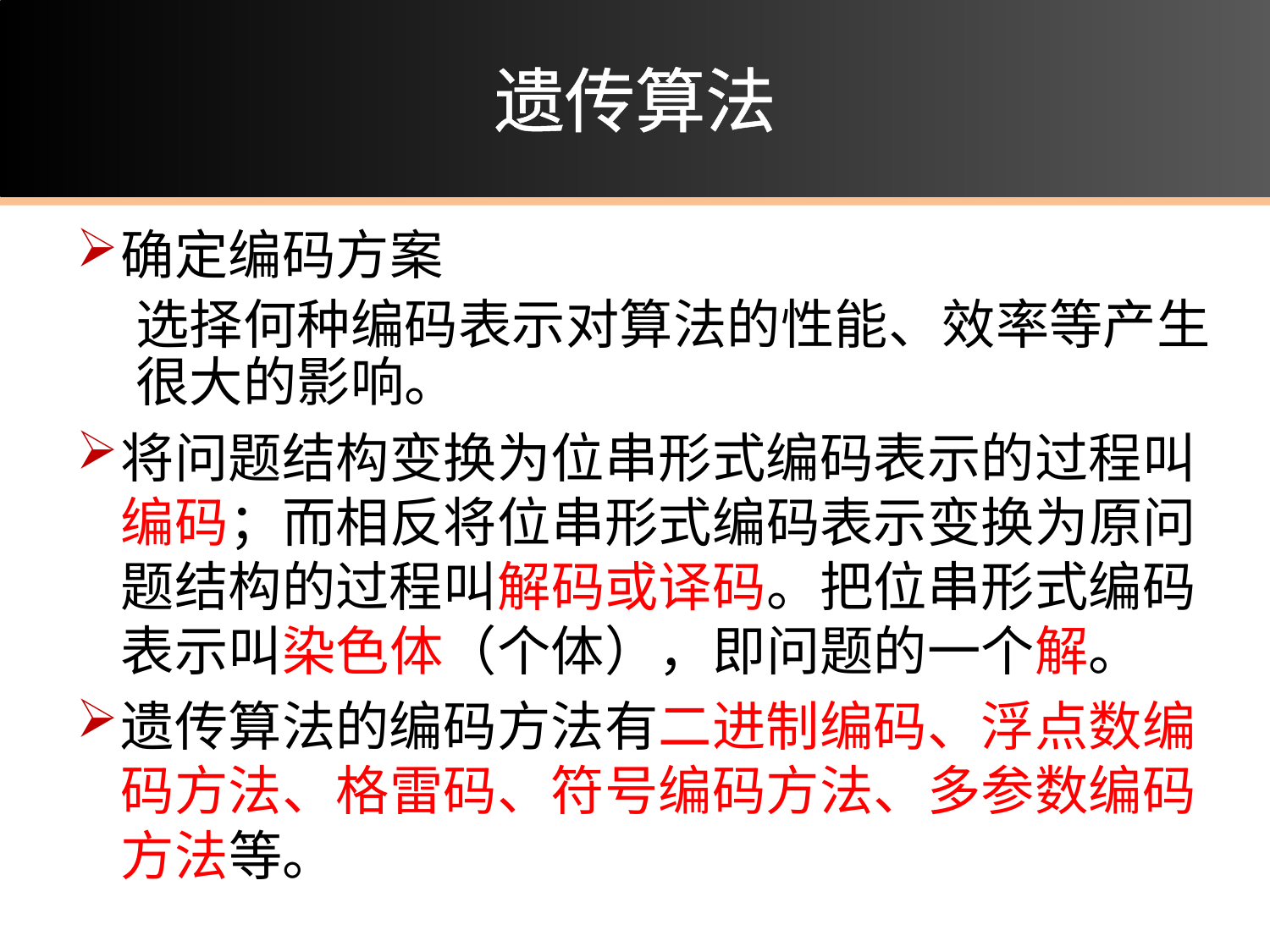

# 遗传算法
确定编码方案
选择何种编码表示对算法的性能、效率等产生很大的影响。
将问题结构变换为位串形式编码表示的过程叫编码；而相反将位串形式编码表示变换为原问题结构的过程叫解码或译码。把位串形式编码表示叫染色体（个体），即问题的一个解。
遗传算法的编码方法有二进制编码、浮点数编码方法、格雷码、符号编码方法、多参数编码方法等。